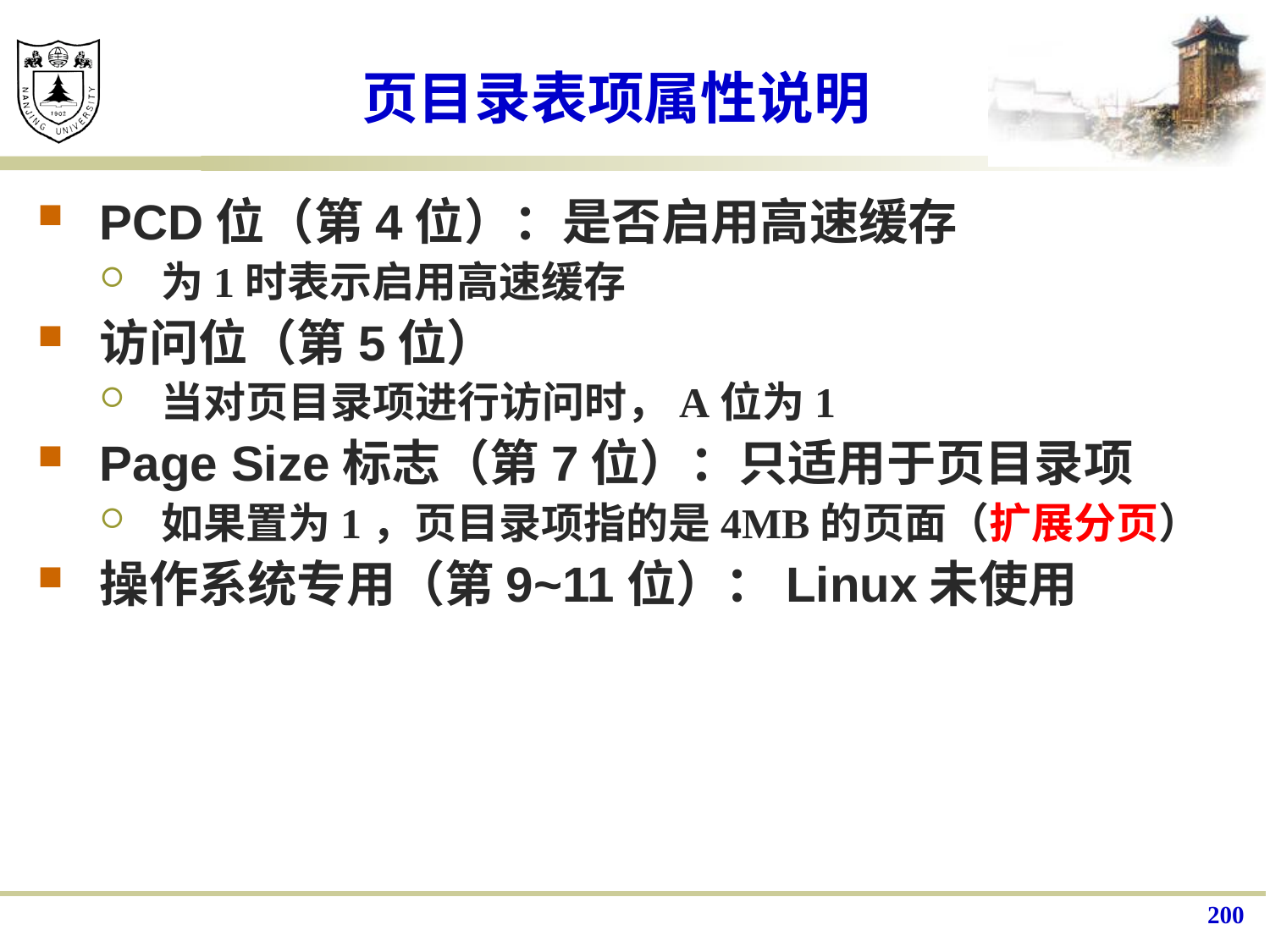

# 页目录表项属性说明
PCD位（第4位）：是否启用高速缓存
为1时表示启用高速缓存
访问位（第5位）
当对页目录项进行访问时，A位为1
Page Size标志（第7位）：只适用于页目录项
如果置为1，页目录项指的是4MB的页面（扩展分页）
操作系统专用（第9~11位）：Linux未使用
200